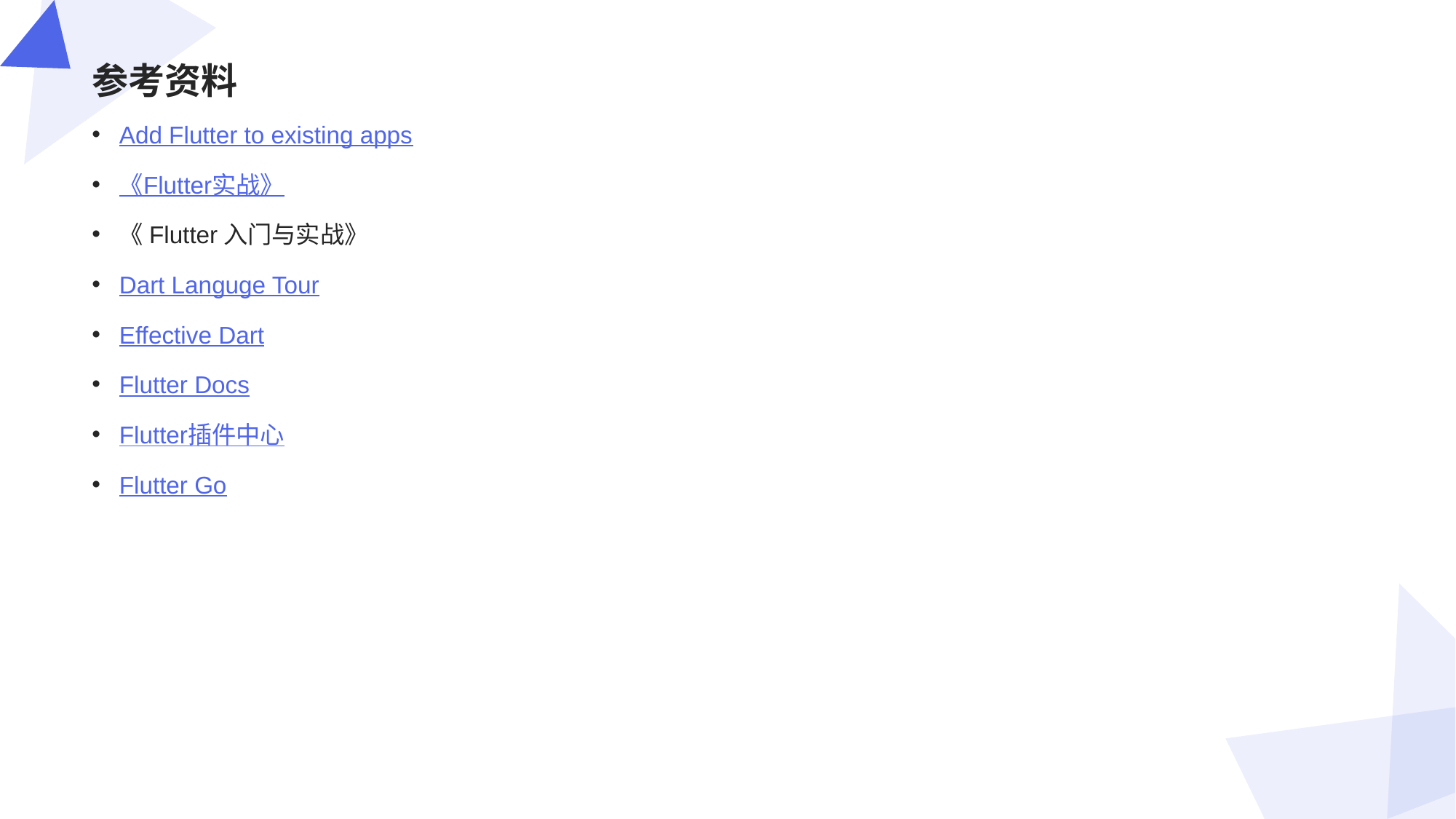

# 参考资料
Add Flutter to existing apps
《Flutter实战》
《Flutter入门与实战》
Dart Languge Tour
Effective Dart
Flutter Docs
Flutter插件中心
Flutter Go